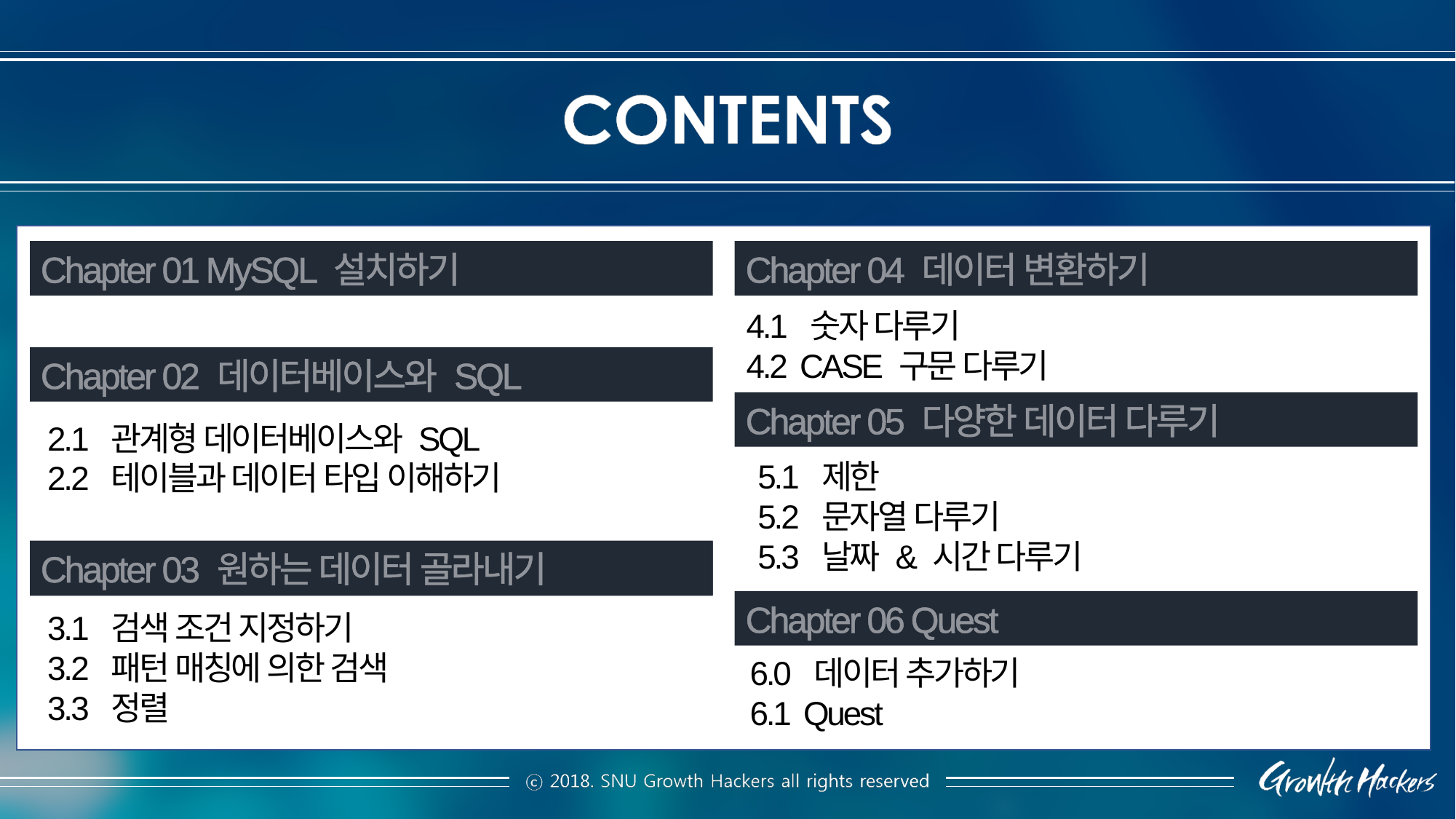

Chapter 01 MySQL 설치하기
Chapter 04 데이터 변환하기
4.1  숫자 다루기
4.2  CASE 구문 다루기
Chapter 02 데이터베이스와 SQL
Chapter 05 다양한 데이터 다루기
2.1  관계형 데이터베이스와 SQL
2.2  테이블과 데이터 타입 이해하기
5.1  제한
5.2  문자열 다루기
5.3  날짜 & 시간 다루기
Chapter 03 원하는 데이터 골라내기
Chapter 03 테이블에서 데이터 검색
Chapter 06 Quest
3.1  검색 조건 지정하기
3.2  패턴 매칭에 의한 검색
3.3  정렬
6.0  데이터 추가하기
6.1  Quest